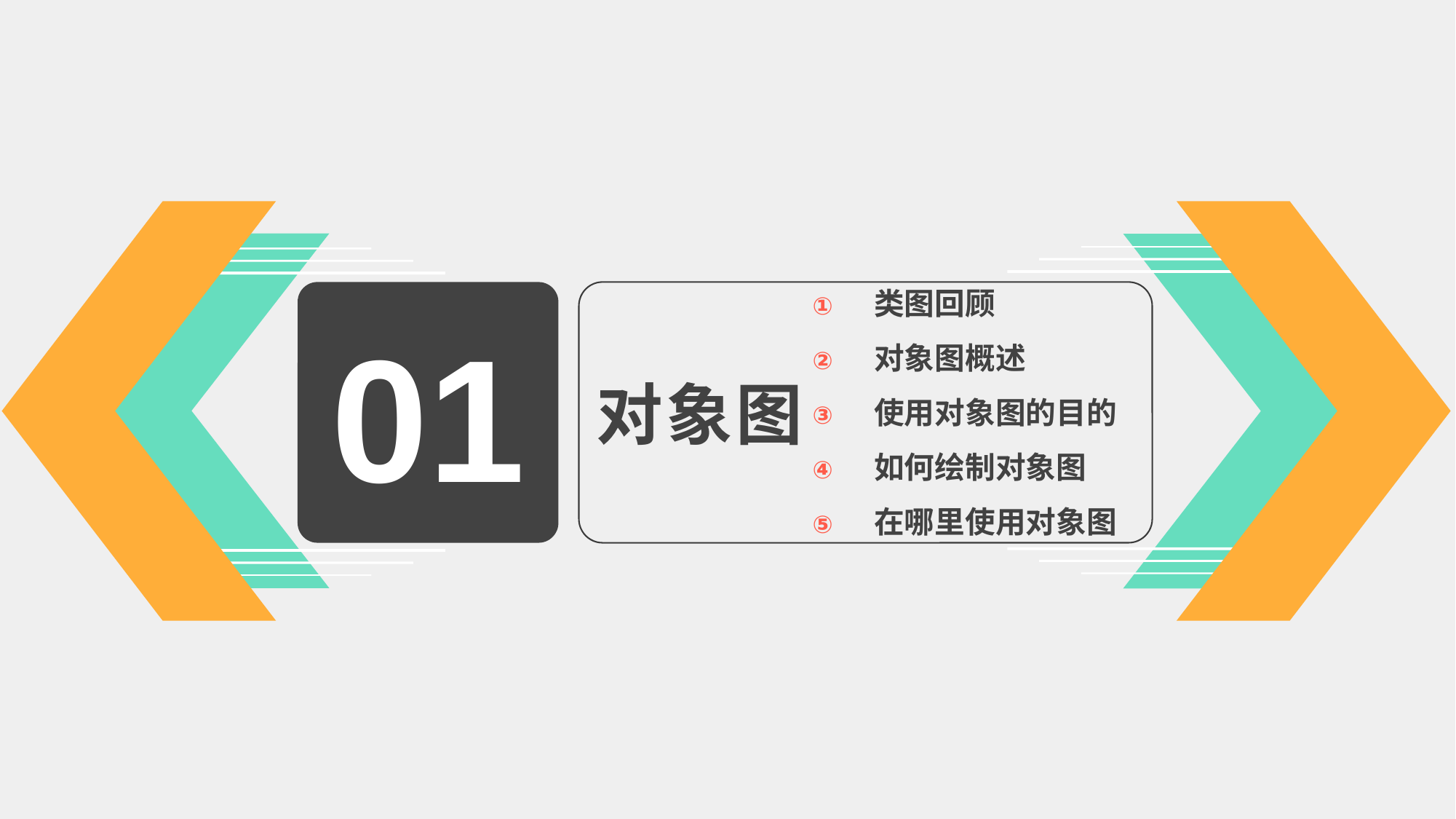

类图回顾
对象图概述
使用对象图的目的
如何绘制对象图
在哪里使用对象图
对象图
01